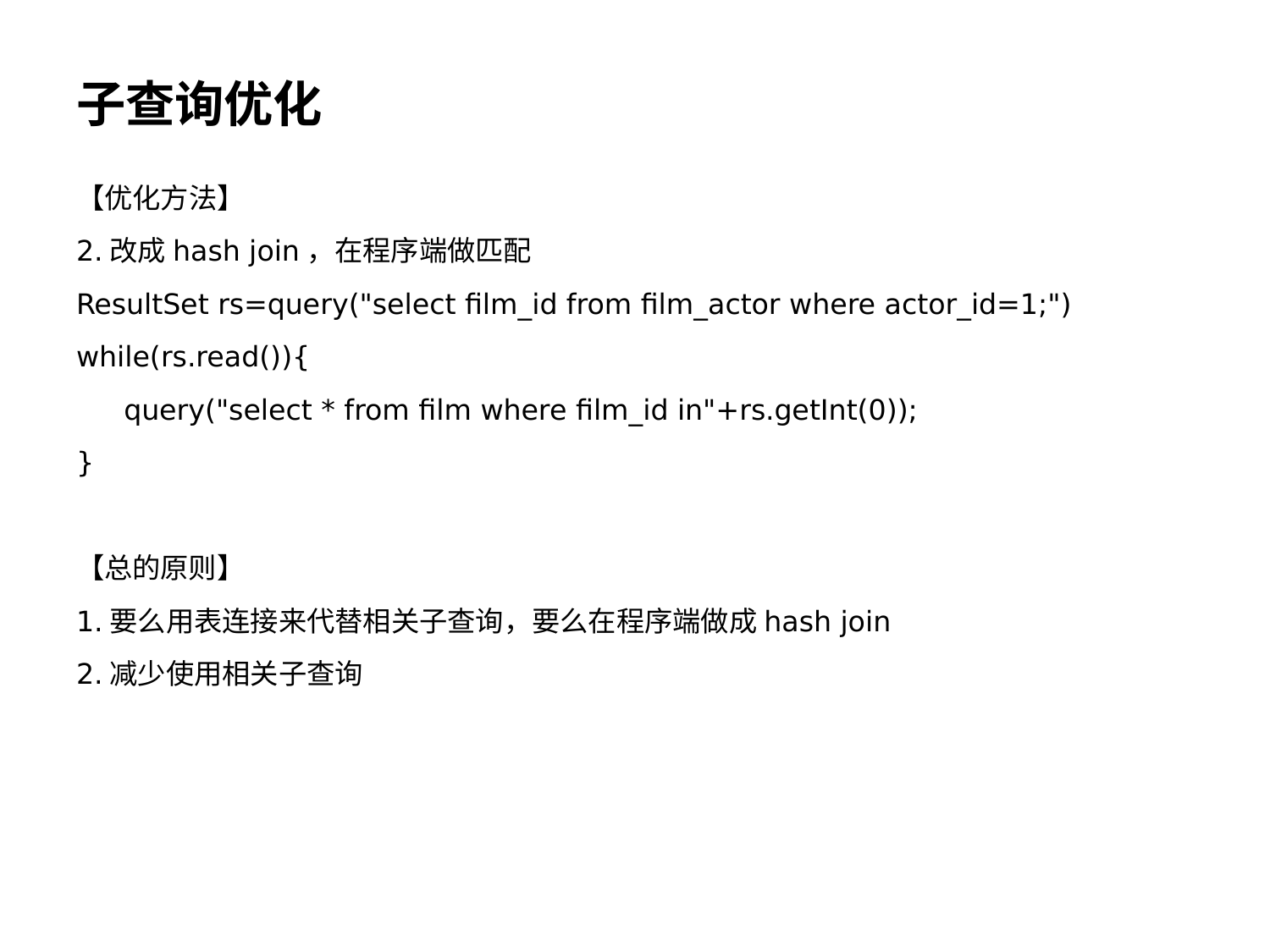

# 子查询优化
【优化方法】
2.改成hash join，在程序端做匹配
ResultSet rs=query("select film_id from film_actor where actor_id=1;")
while(rs.read()){
	query("select * from film where film_id in"+rs.getInt(0));
}

【总的原则】
1.要么用表连接来代替相关子查询，要么在程序端做成hash join
2.减少使用相关子查询